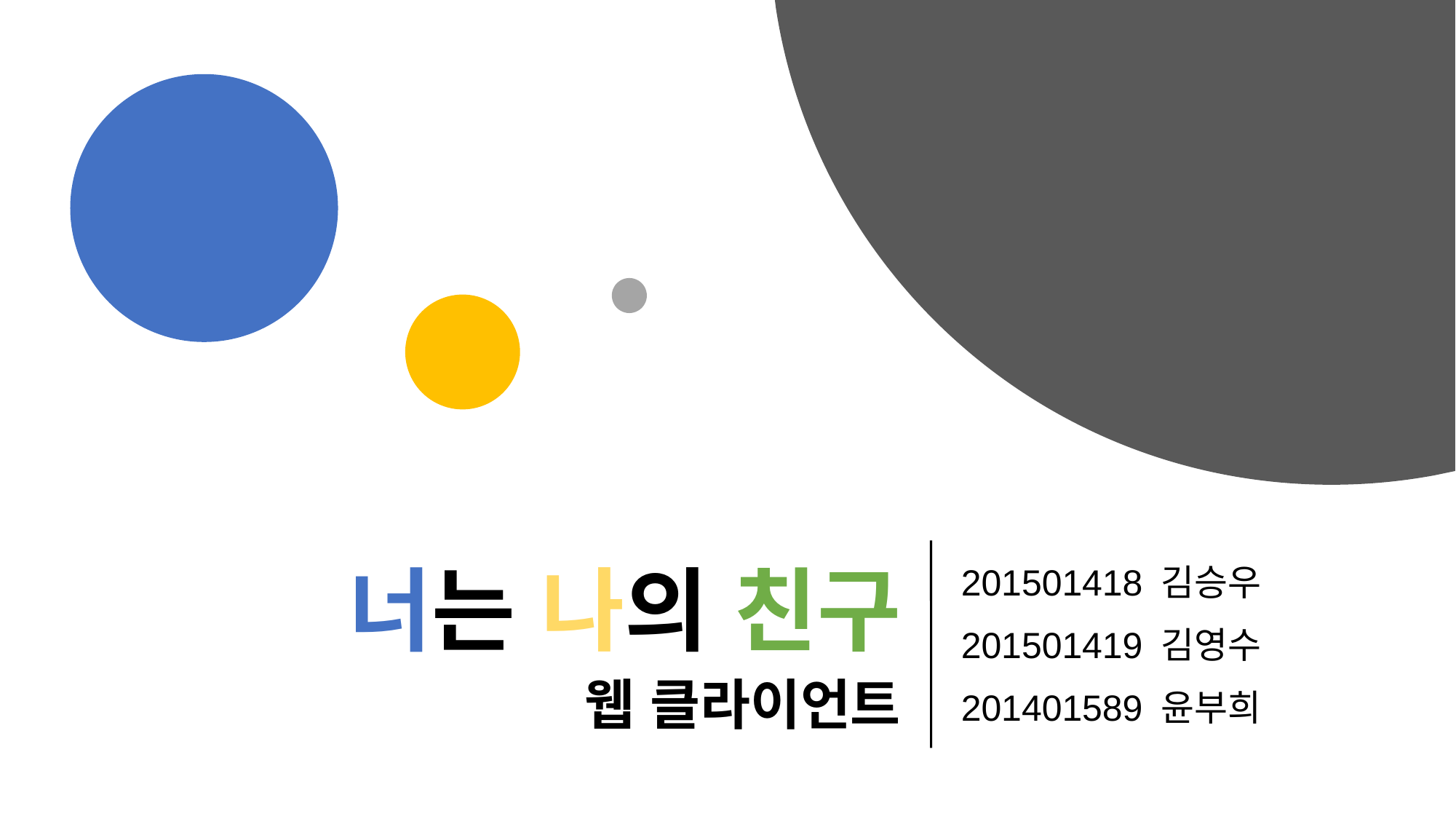

너는 나의 친구
웹 클라이언트

201501418 김승우
201501419 김영수
201401589 윤부희